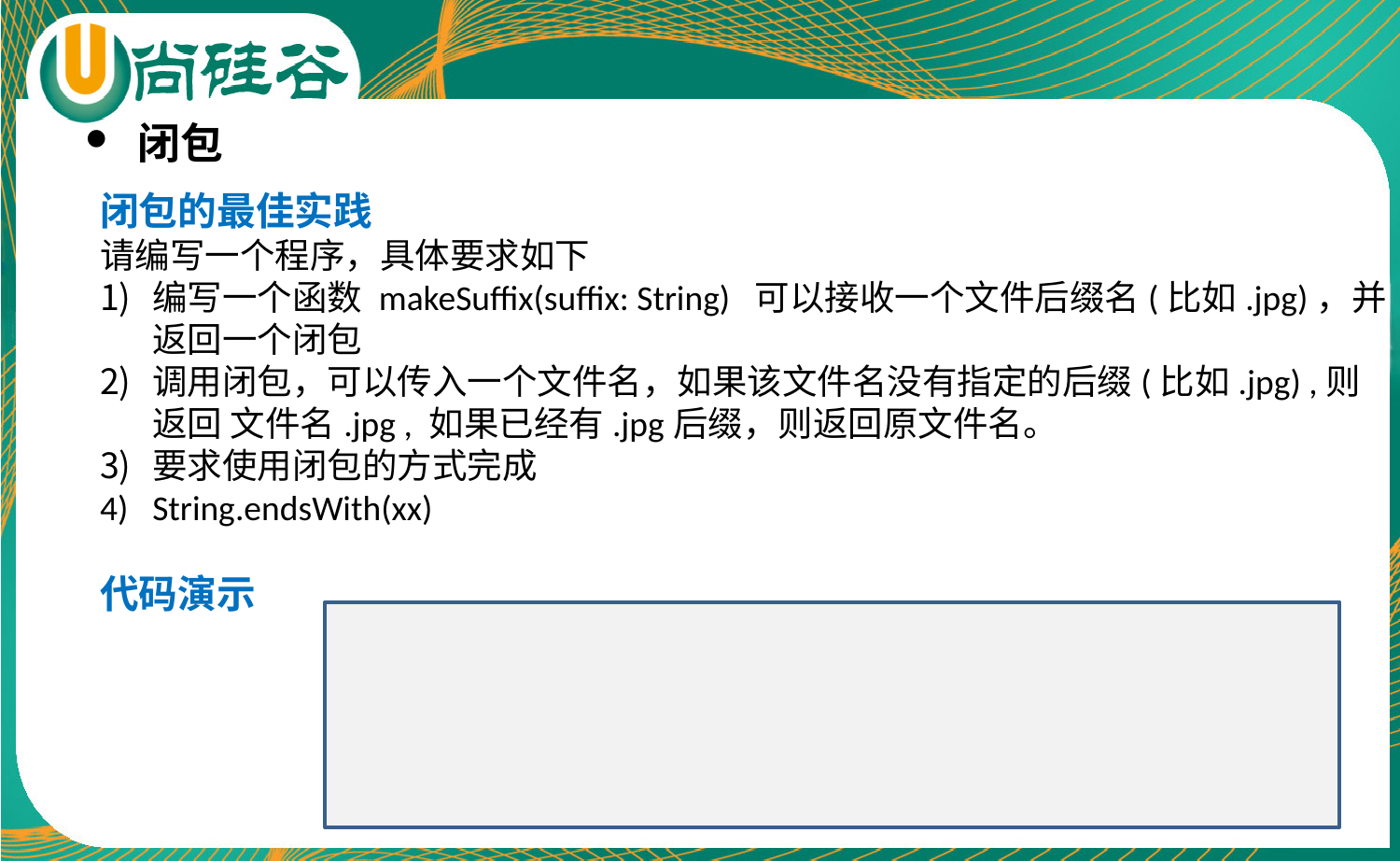

闭包
闭包的最佳实践
请编写一个程序，具体要求如下
编写一个函数 makeSuffix(suffix: String)  可以接收一个文件后缀名(比如.jpg)，并返回一个闭包
调用闭包，可以传入一个文件名，如果该文件名没有指定的后缀(比如.jpg) ,则返回 文件名.jpg , 如果已经有.jpg后缀，则返回原文件名。
要求使用闭包的方式完成
String.endsWith(xx)

代码演示

def makeSuffix(suffix: String) = {
(name: String) => {
if (name.endsWith(suffix)) name
else name + suffix
}}